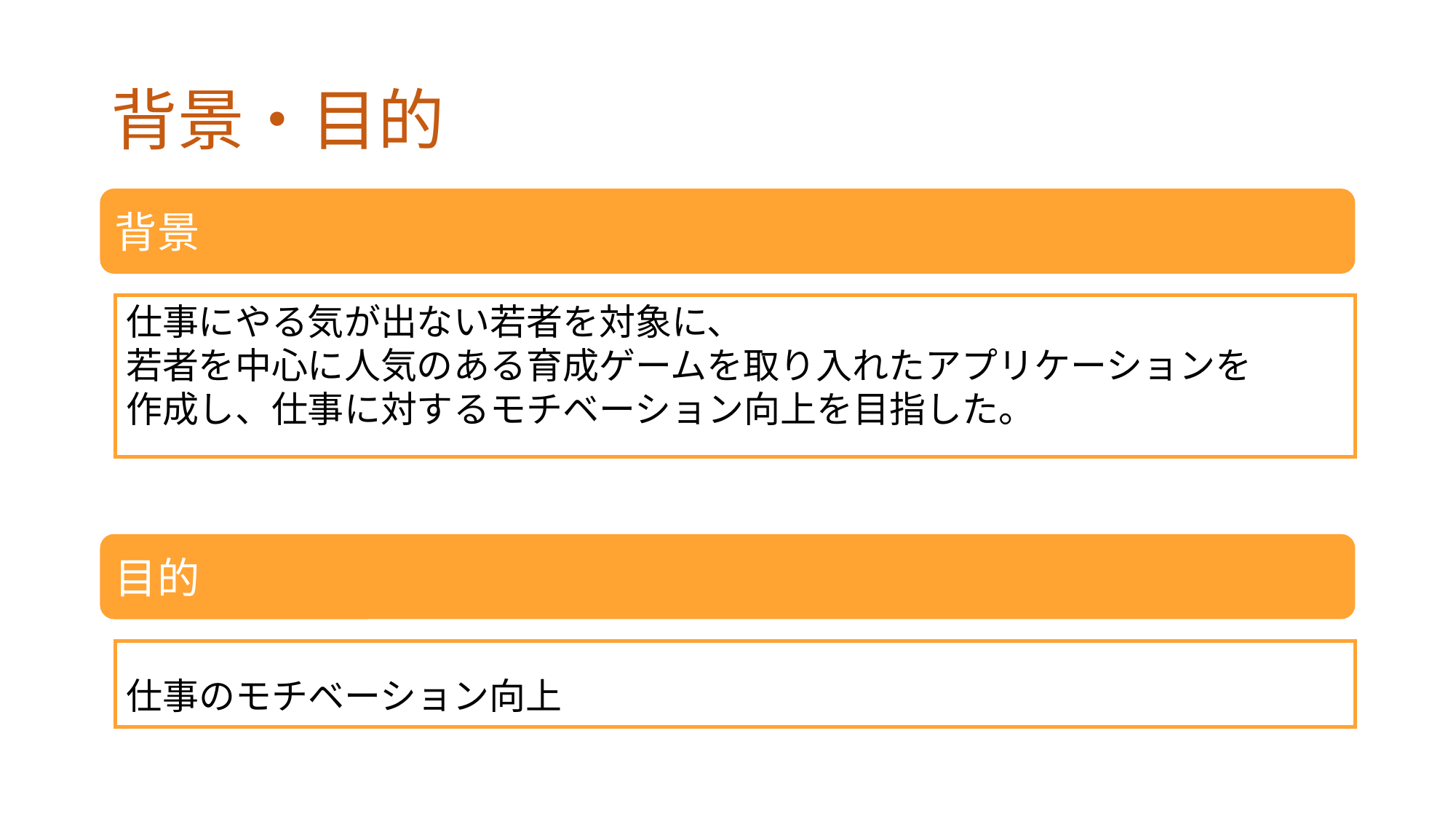

# 背景・目的
背景
仕事にやる気が出ない若者を対象に、
若者を中心に人気のある育成ゲームを取り入れたアプリケーションを
作成し、仕事に対するモチベーション向上を目指した。

目的

仕事のモチベーション向上